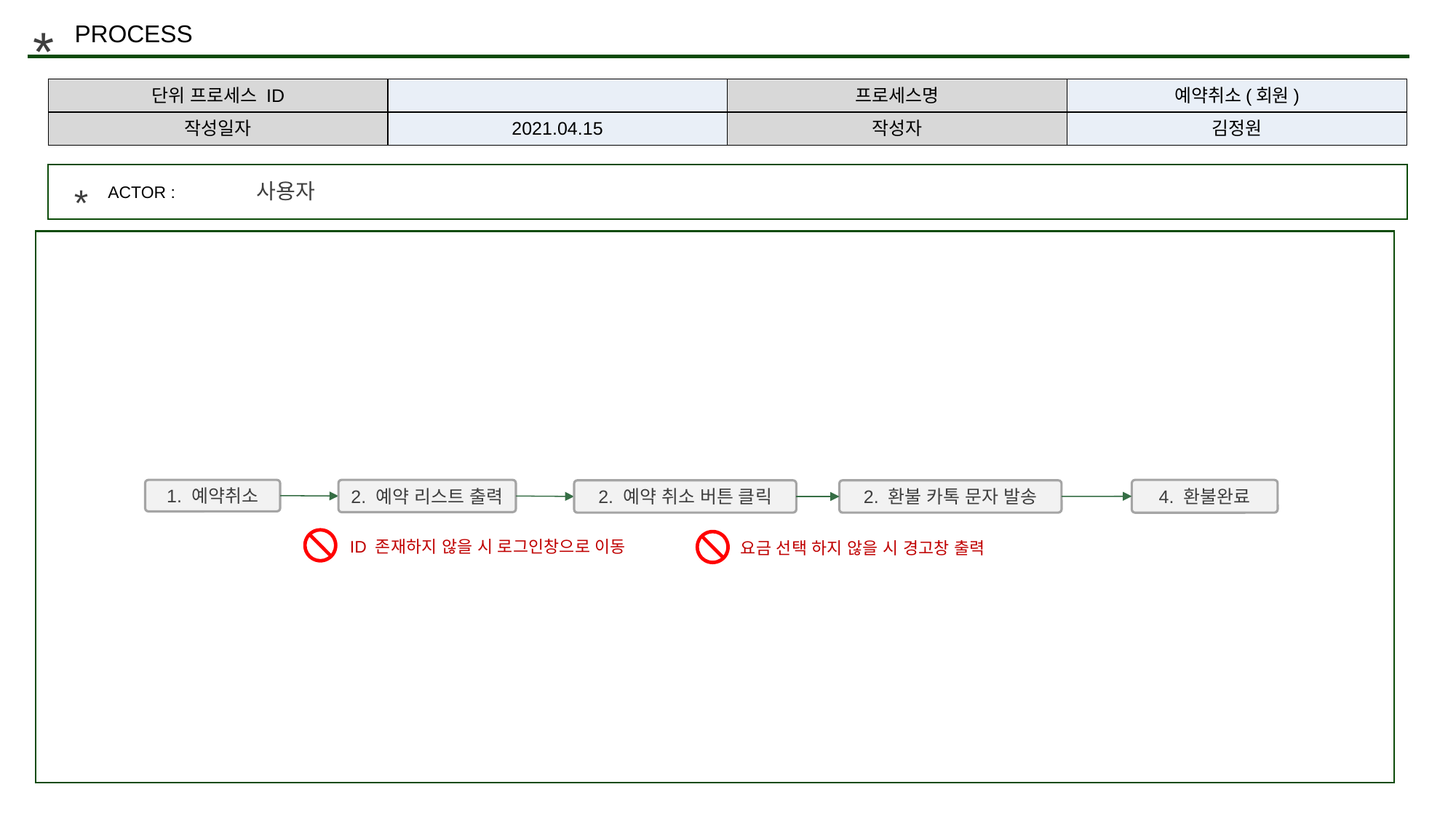

*
PROCESS
| 단위 프로세스 ID |  | 프로세스명 | 예약취소(회원) |
| --- | --- | --- | --- |
| 작성일자 | 2021.04.15 | 작성자 | 김정원 |

사용자
*
ACTOR :

1. 예약취소
2. 예약 리스트 출력
4. 환불완료
2. 예약 취소 버튼 클릭
2. 환불 카톡 문자 발송

ID 존재하지 않을 시 로그인창으로 이동

요금 선택 하지 않을 시 경고창 출력